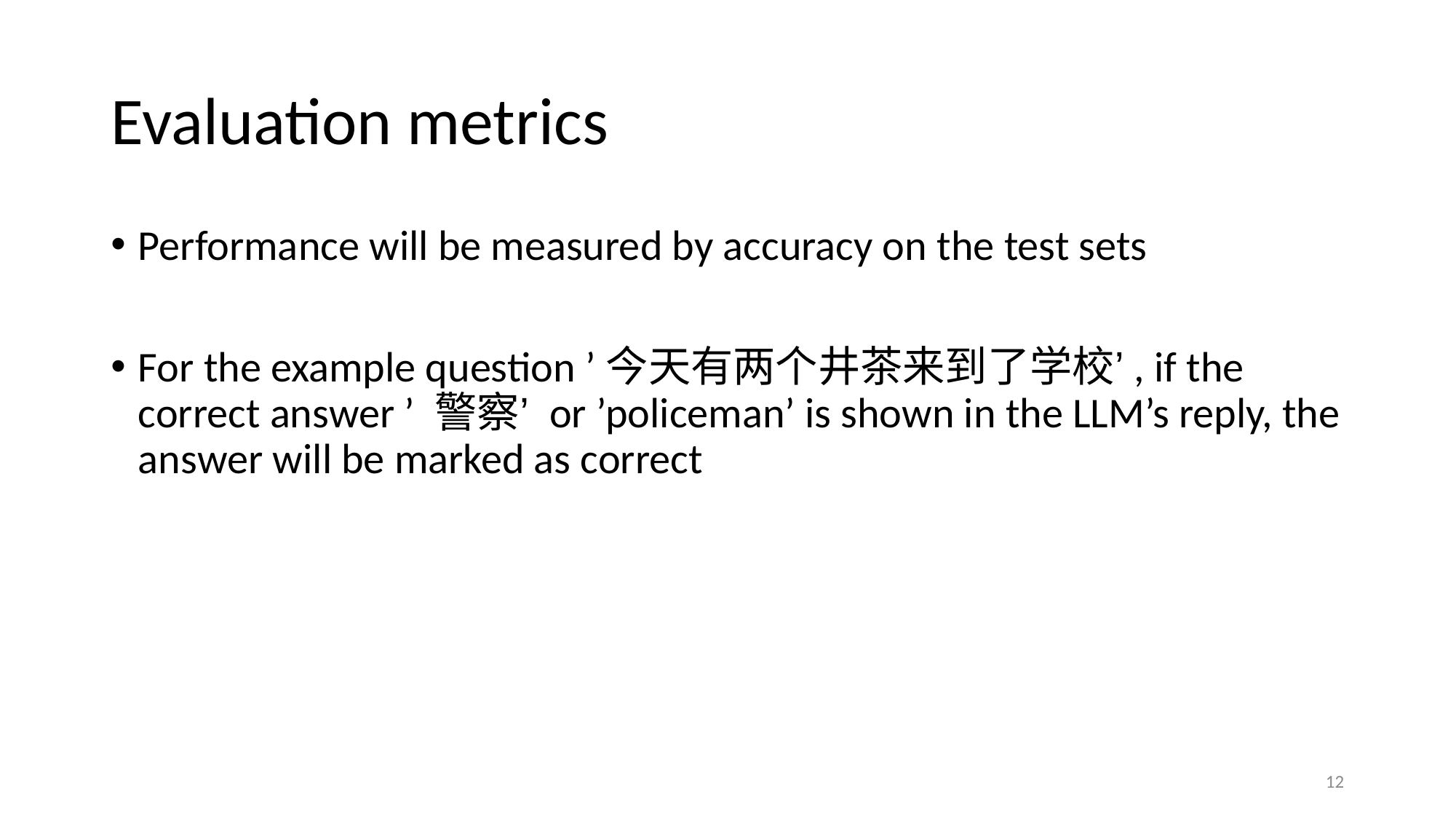

# Evaluation metrics
Performance will be measured by accuracy on the test sets

For the example question ’今天有两个井茶来到了学校’, if the correct answer ’ 警察’ or ’policeman’ is shown in the LLM’s reply, the answer will be marked as correct
12